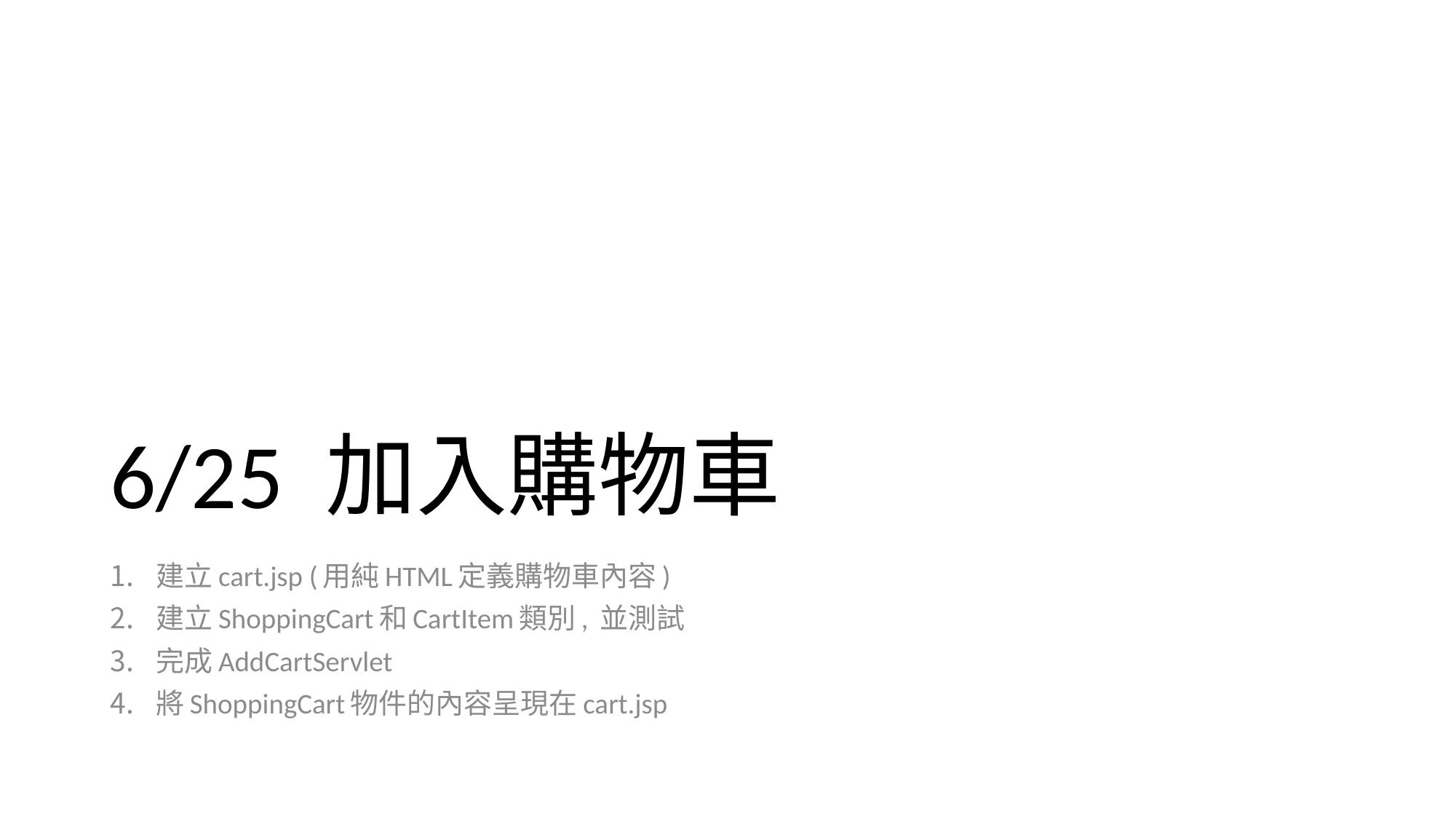

# 6/25 加入購物車
建立cart.jsp (用純HTML定義購物車內容)
建立ShoppingCart和CartItem類別, 並測試
完成AddCartServlet
將ShoppingCart物件的內容呈現在cart.jsp